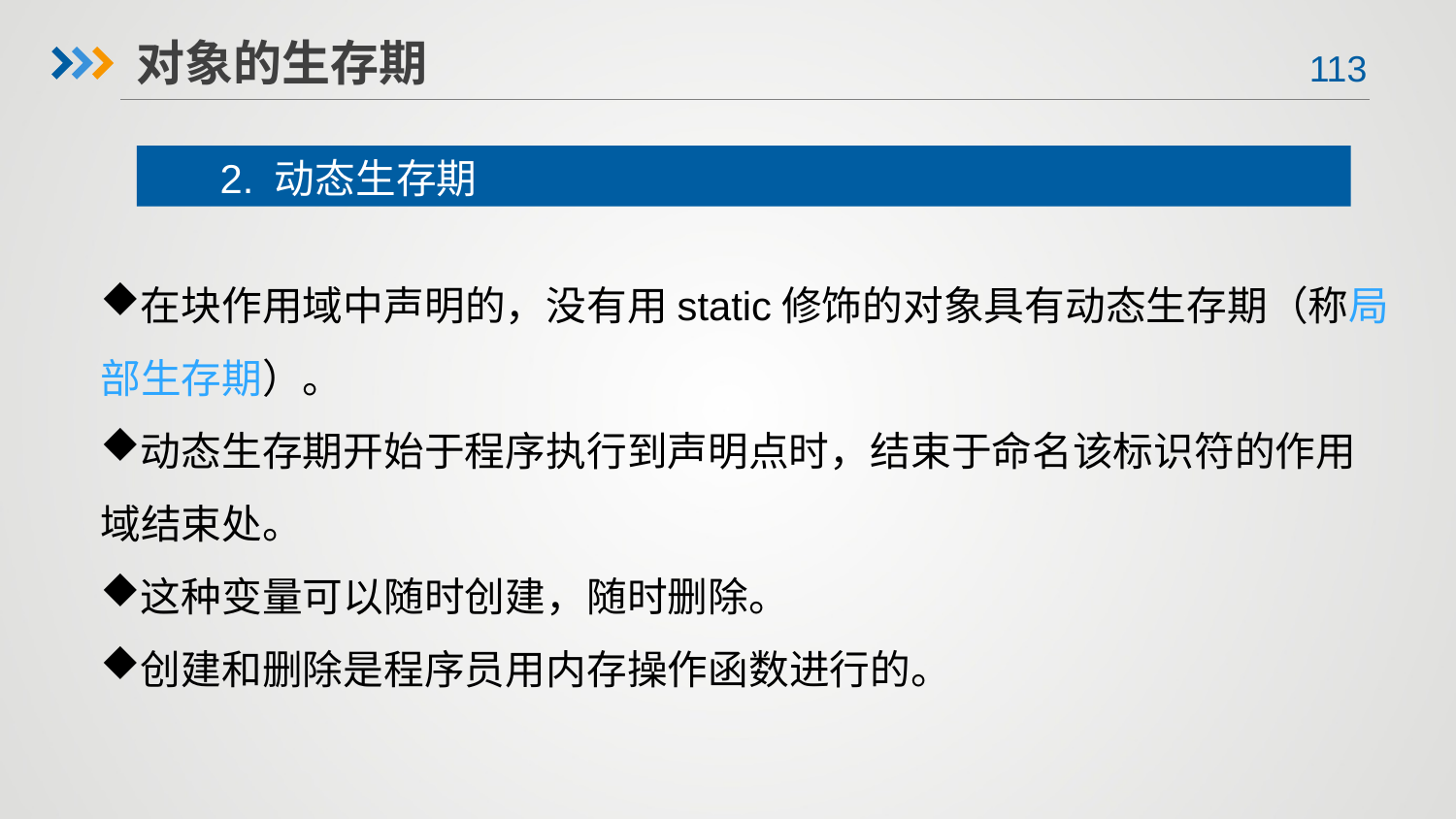

对象的生存期

2. 动态生存期
在块作用域中声明的，没有用static修饰的对象具有动态生存期（称局部生存期）。
动态生存期开始于程序执行到声明点时，结束于命名该标识符的作用域结束处。
这种变量可以随时创建，随时删除。
创建和删除是程序员用内存操作函数进行的。